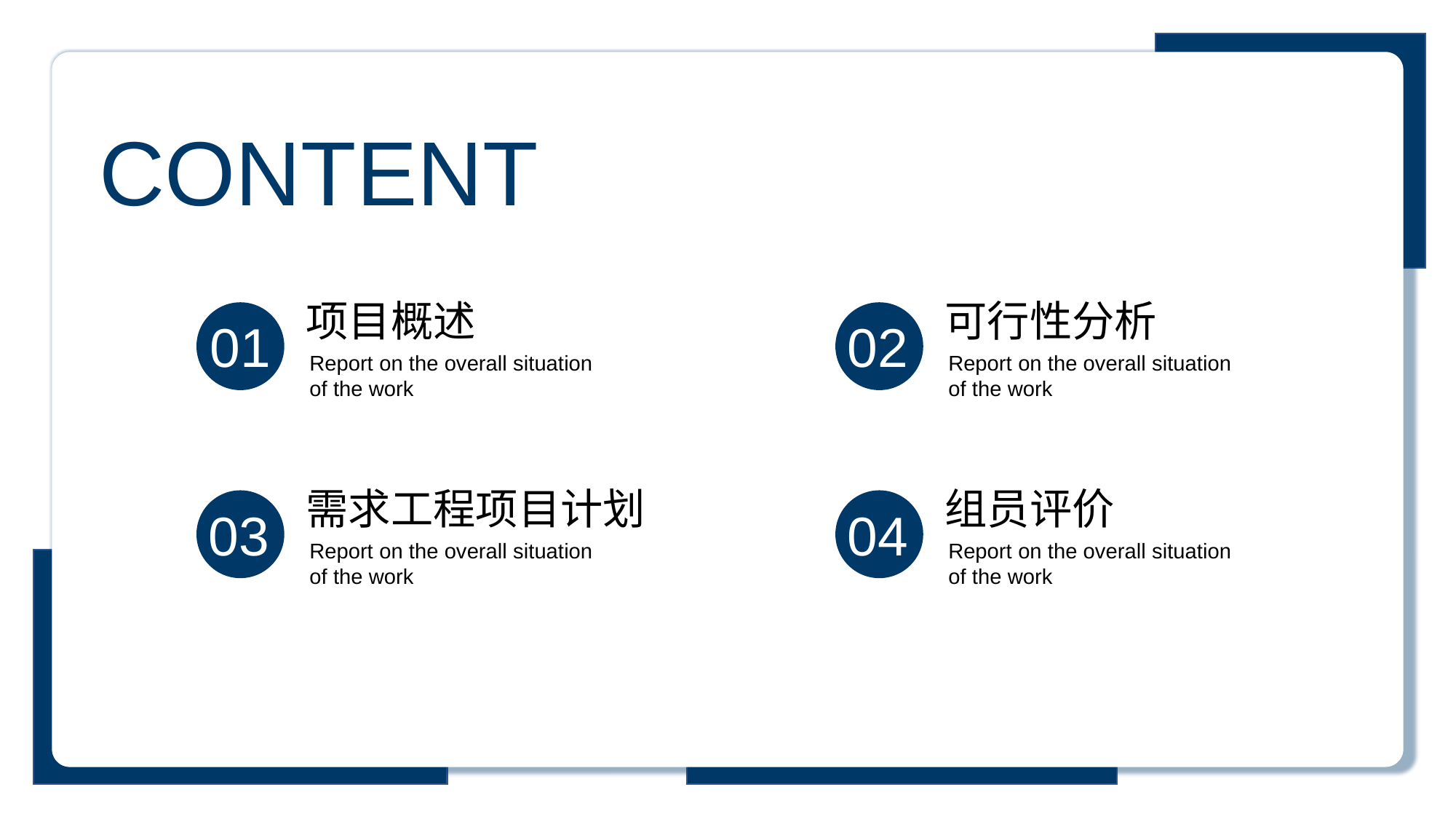

CONTENT
项目概述

01
Report on the overall situation of the work
可行性分析

02
Report on the overall situation of the work
需求工程项目计划

03
Report on the overall situation of the work
组员评价

04
Report on the overall situation of the work